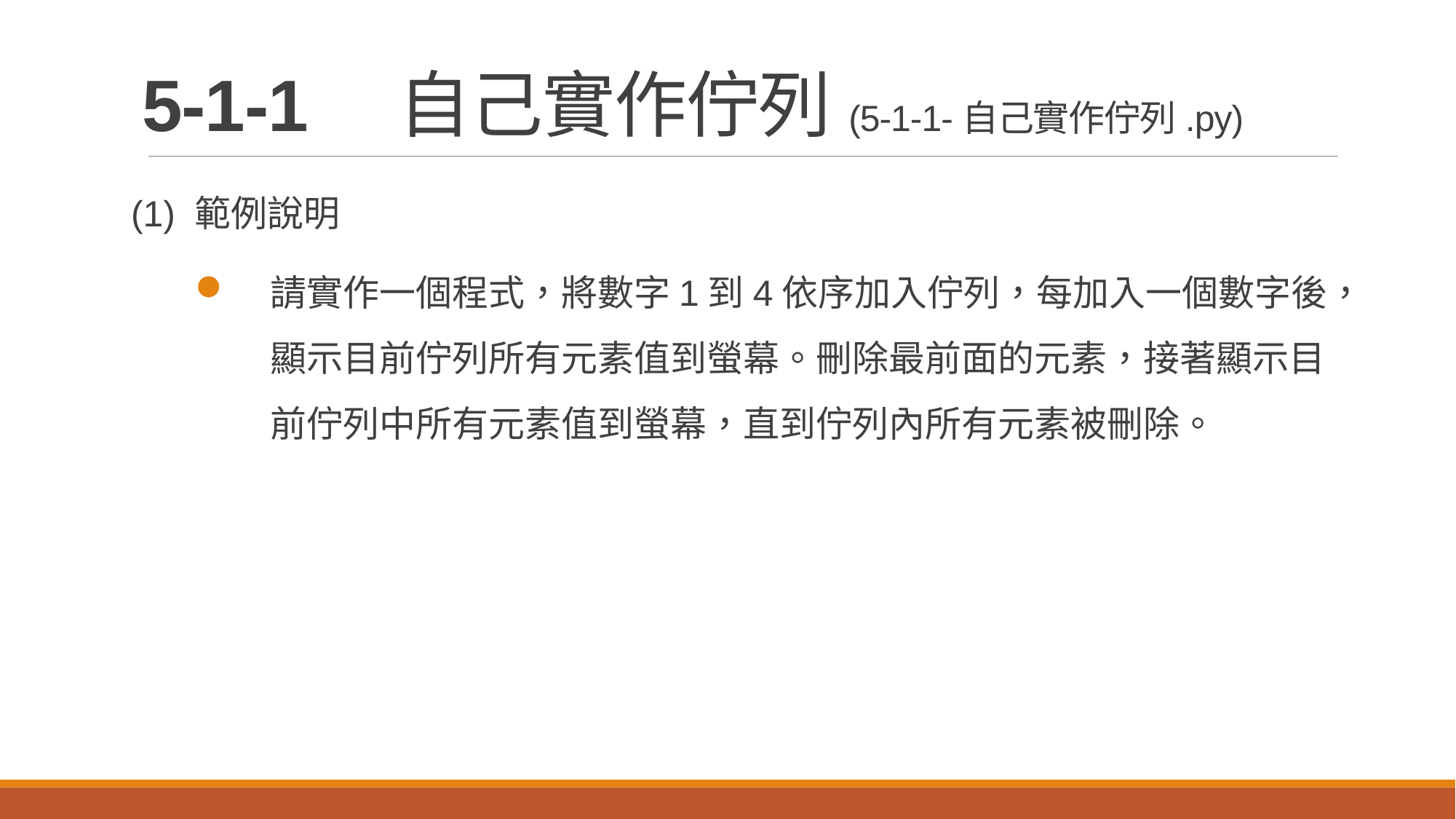

# 5-1-1　自己實作佇列(5-1-1-自己實作佇列.py)
(1) 範例說明
請實作一個程式，將數字1到4依序加入佇列，每加入一個數字後，顯示目前佇列所有元素值到螢幕。刪除最前面的元素，接著顯示目前佇列中所有元素值到螢幕，直到佇列內所有元素被刪除。